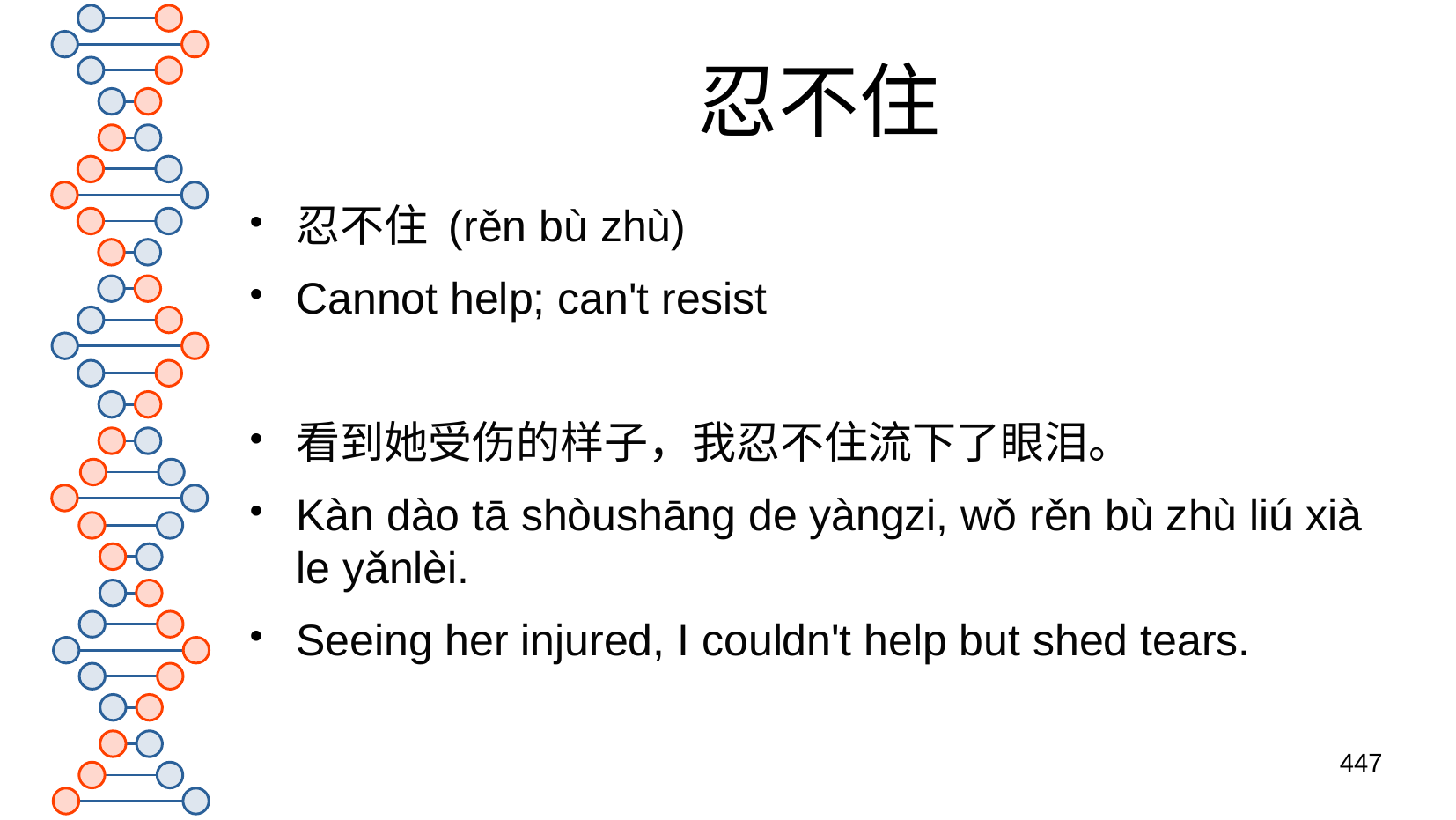

# 忍不住
忍不住 (rěn bù zhù)
Cannot help; can't resist

看到她受伤的样子，我忍不住流下了眼泪。
Kàn dào tā shòushāng de yàngzi, wǒ rěn bù zhù liú xià le yǎnlèi.
Seeing her injured, I couldn't help but shed tears.

447